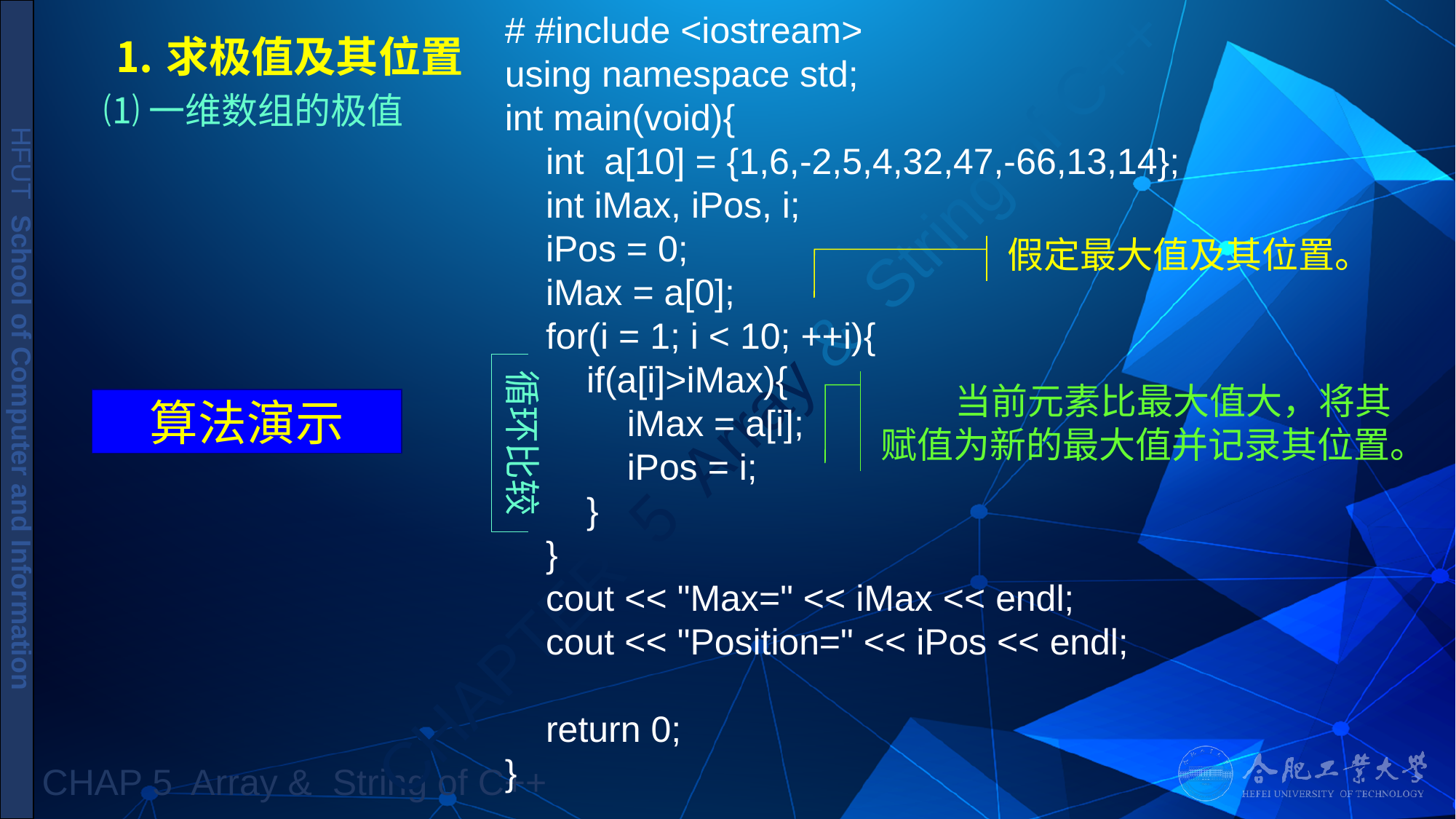

# #include <iostream>
using namespace std;
int main(void){
    int  a[10] = {1,6,-2,5,4,32,47,-66,13,14};
    int iMax, iPos, i;
    iPos = 0;
    iMax = a[0];
    for(i = 1; i < 10; ++i){
        if(a[i]>iMax){
            iMax = a[i];
            iPos = i;
        }
    }
    cout << "Max=" << iMax << endl;
    cout << "Position=" << iPos << endl;

    return 0;
}
# ⒈求极值及其位置
       ⑴一维数组的极值
假定最大值及其位置。

循环比较
        当前元素比最大值大，将其
赋值为新的最大值并记录其位置。
算法演示